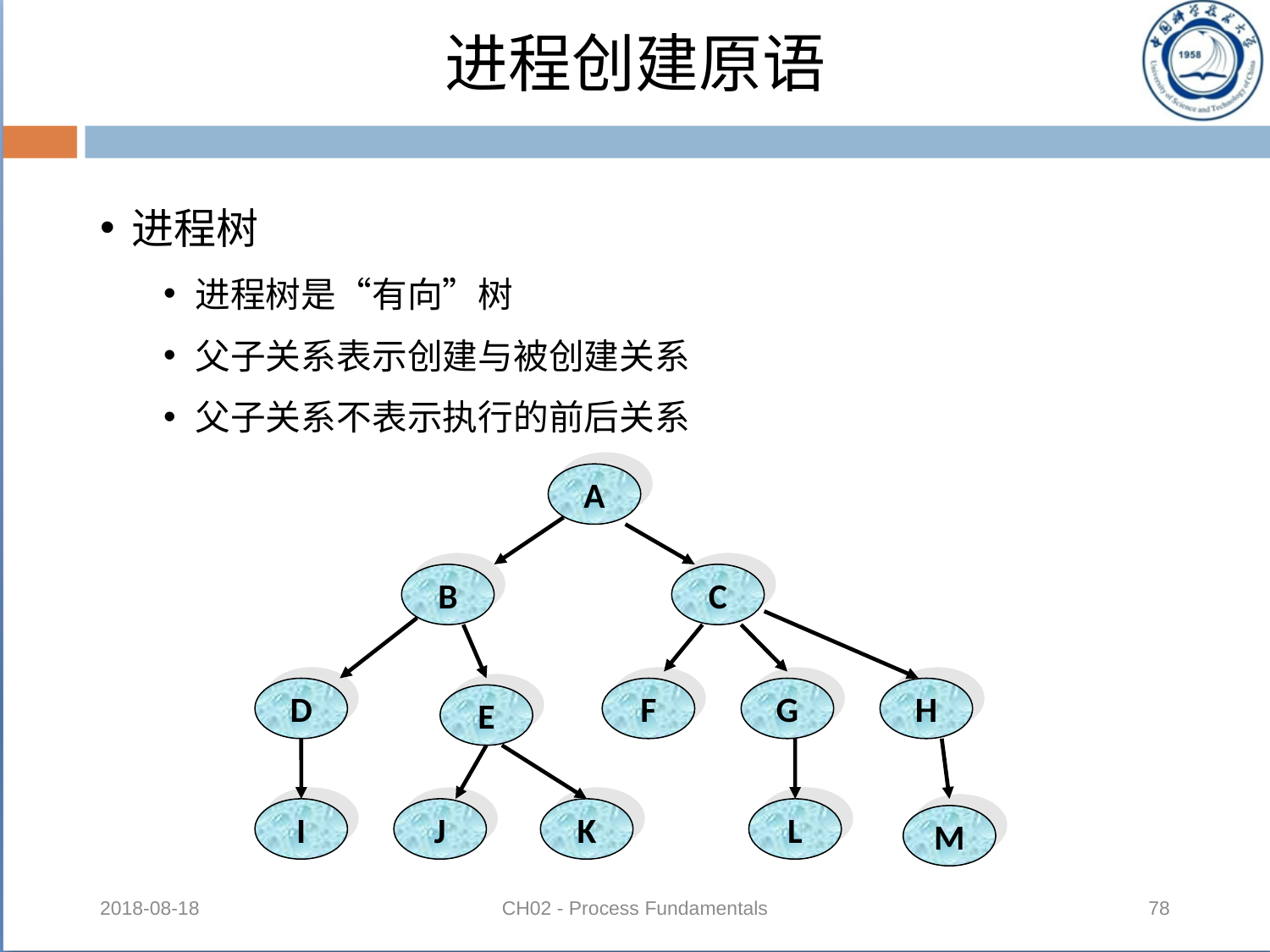

# 进程创建原语
进程树
进程树是“有向”树
父子关系表示创建与被创建关系
父子关系不表示执行的前后关系
A

B
C

D
F
G
H
E

I
J
K
L
M
2018-08-18
CH02 - Process Fundamentals
78